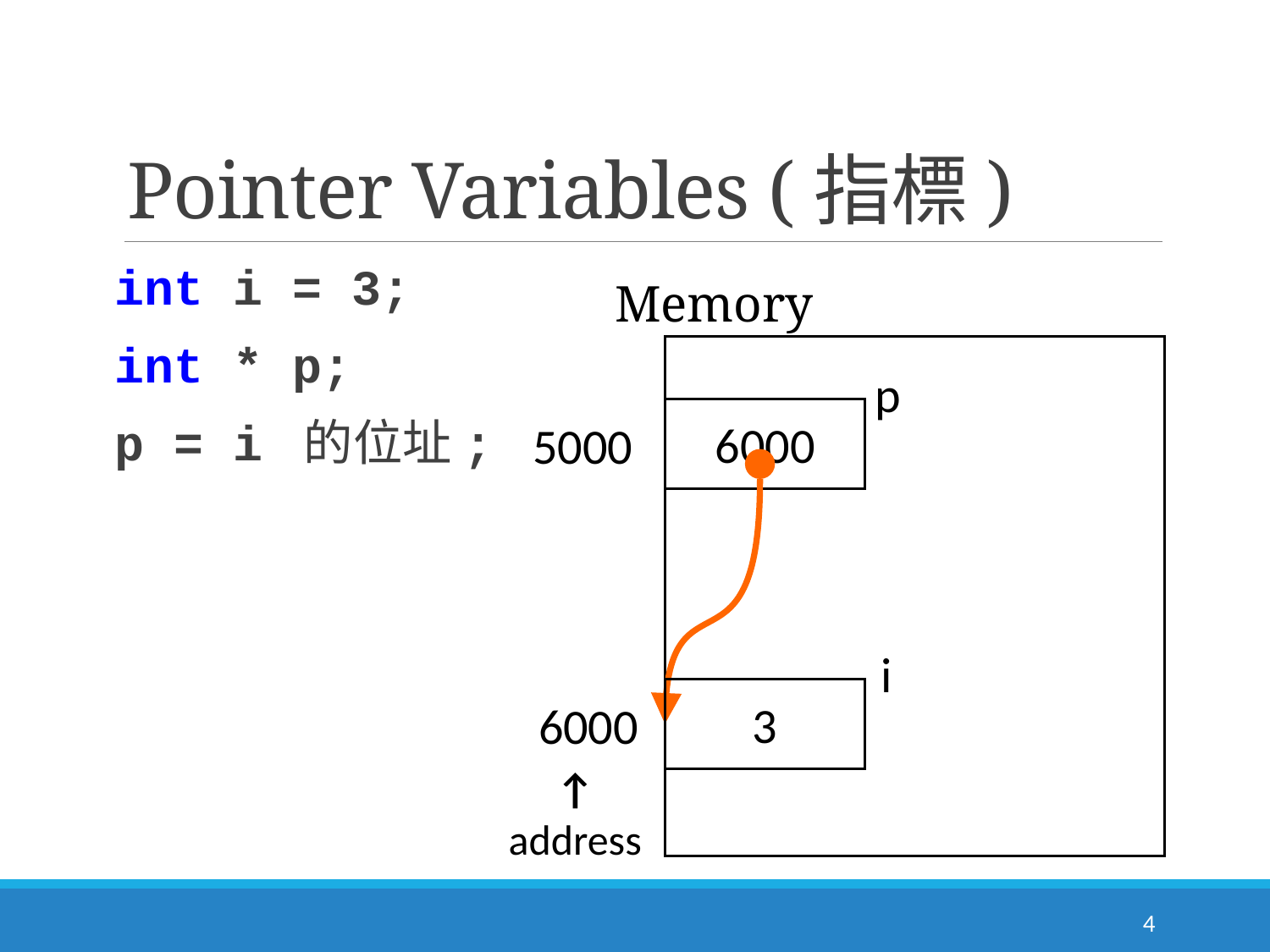

# Pointer Variables (指標)
int i = 3;
int * p;
p = i 的位址;

Memory

p
6000
5000

i
3
6000
     ↑
address
4